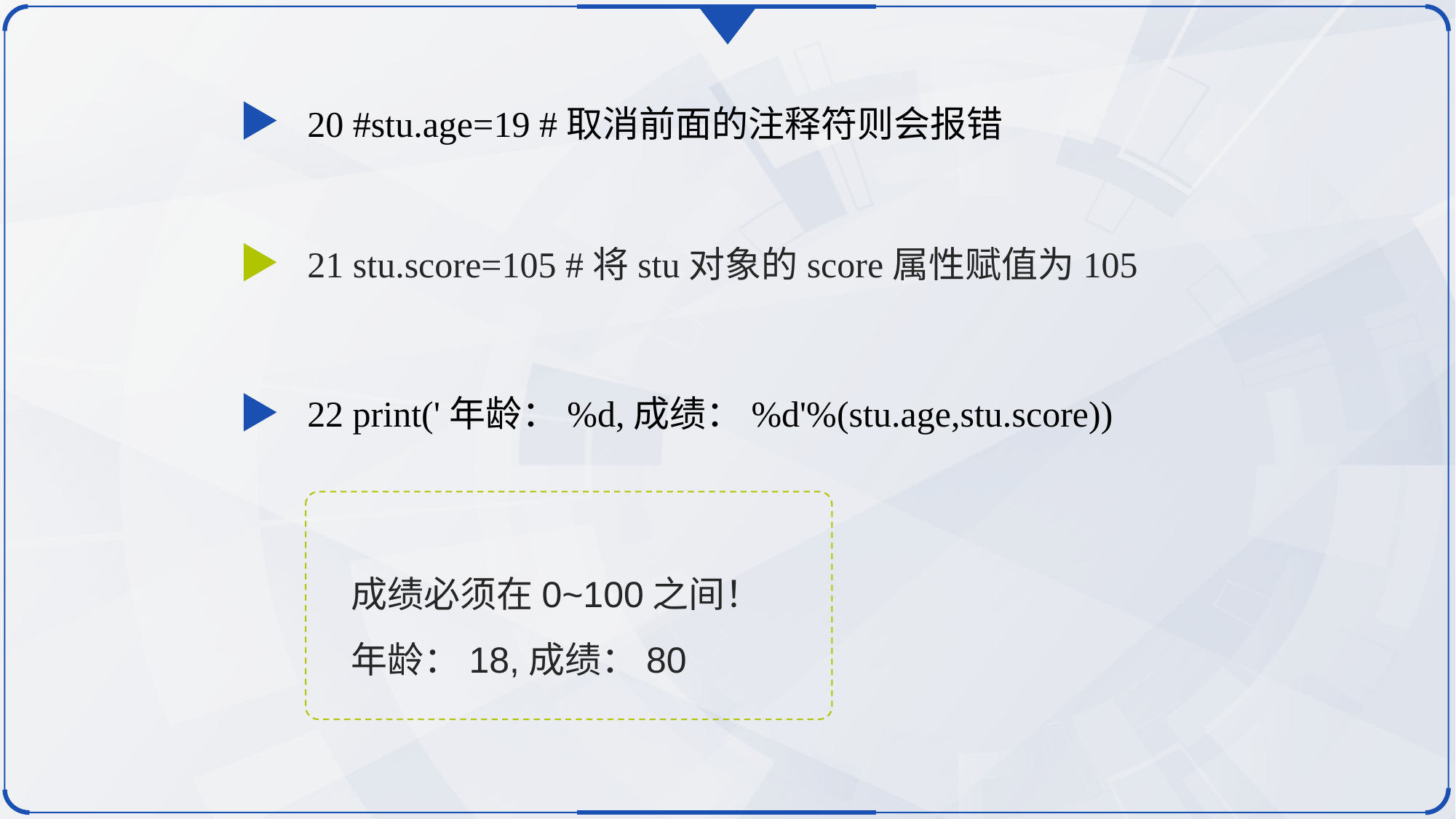

20 #stu.age=19 #取消前面的注释符则会报错

21 stu.score=105 #将stu对象的score属性赋值为105

22 print('年龄：%d,成绩：%d'%(stu.age,stu.score))

成绩必须在0~100之间！
年龄：18,成绩：80